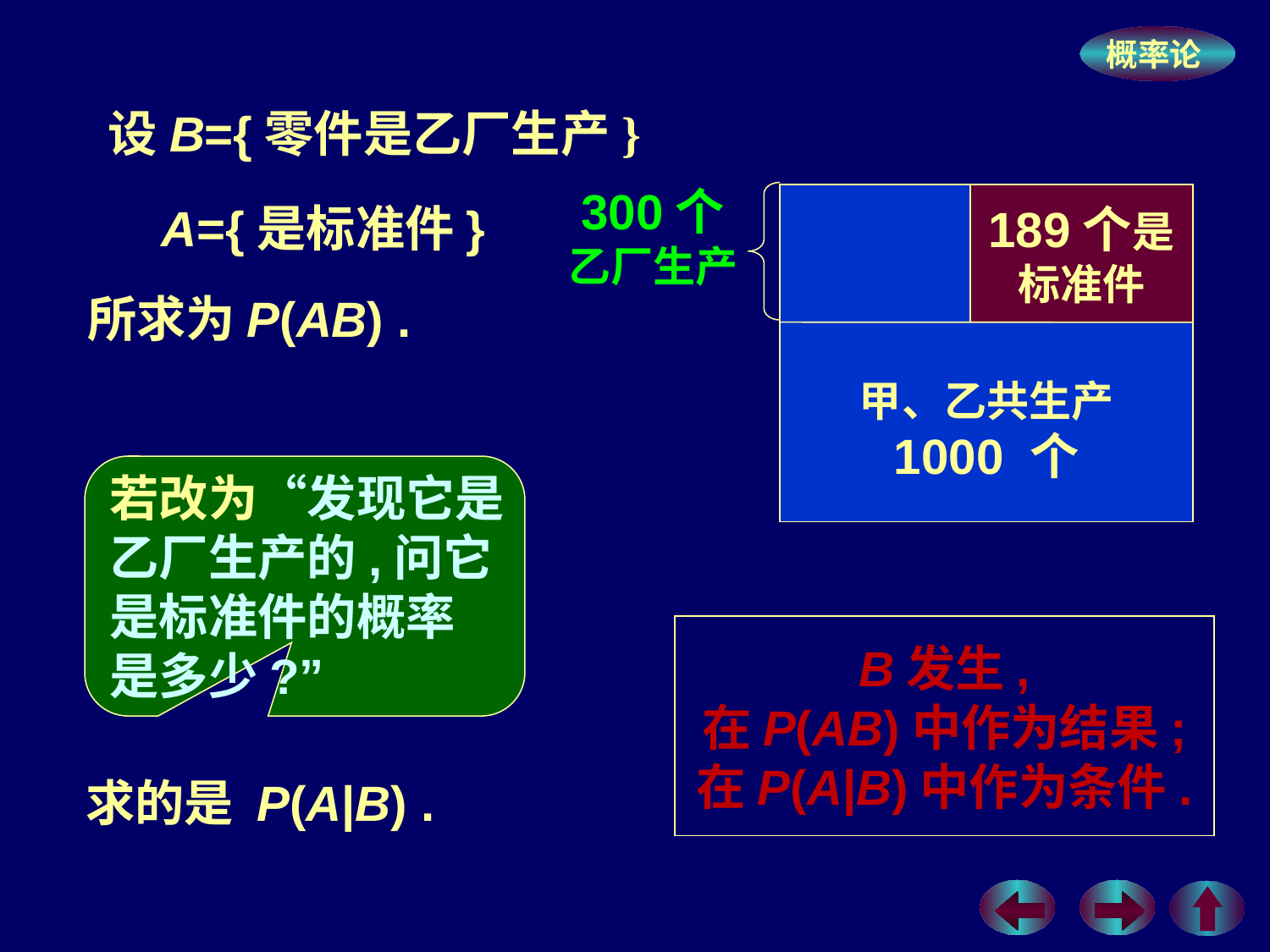

设B={零件是乙厂生产}
300个
乙厂生产

甲、乙共生产
1000 个
189个是
标准件

A={是标准件}
所求为P(AB) .
若改为“发现它是
乙厂生产的,问它
是标准件的概率
是多少?”
B发生,
在P(AB)中作为结果;
在P(A|B)中作为条件.
求的是 P(A|B) .